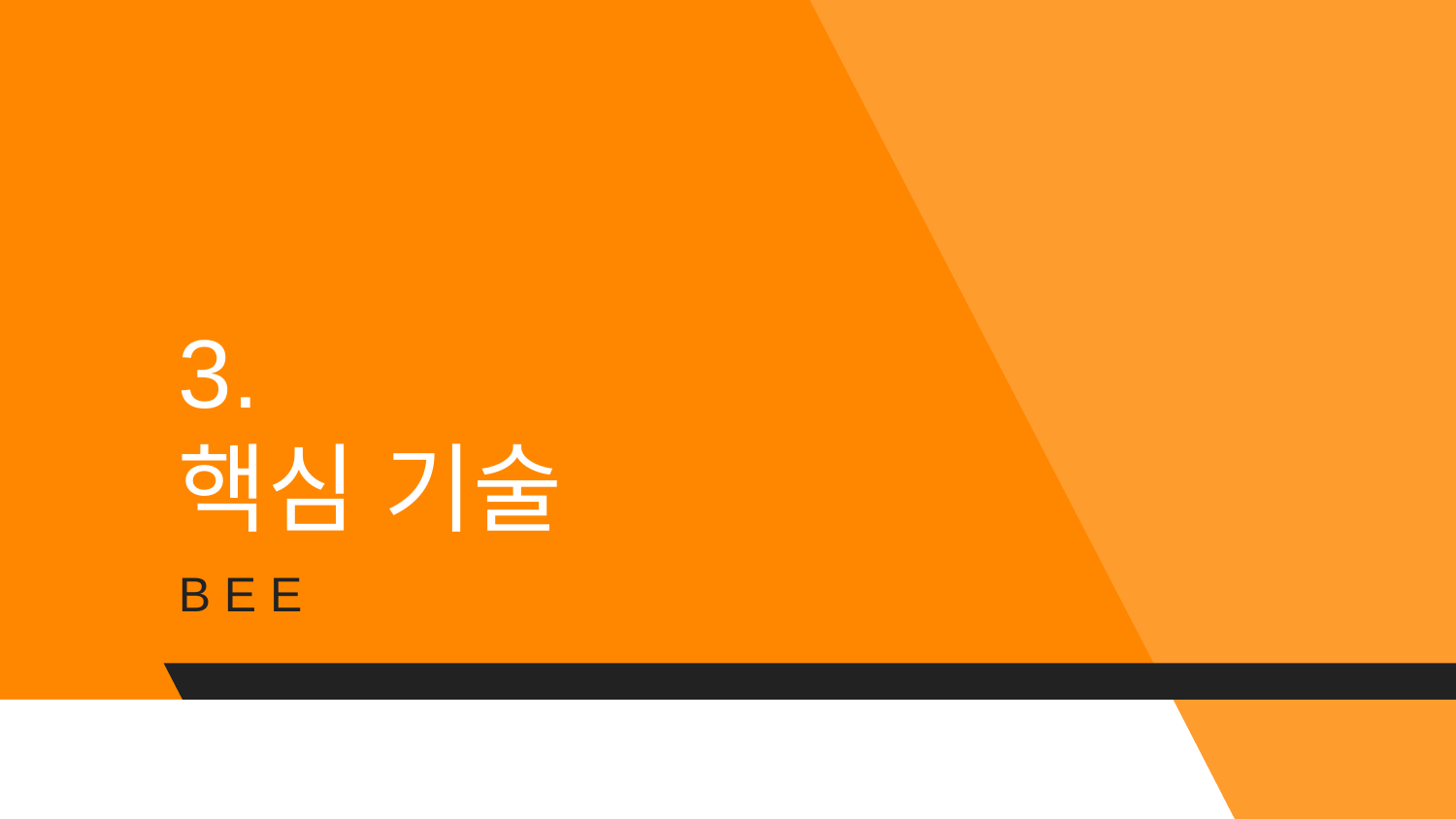

# 3. 핵심 기술
B E E